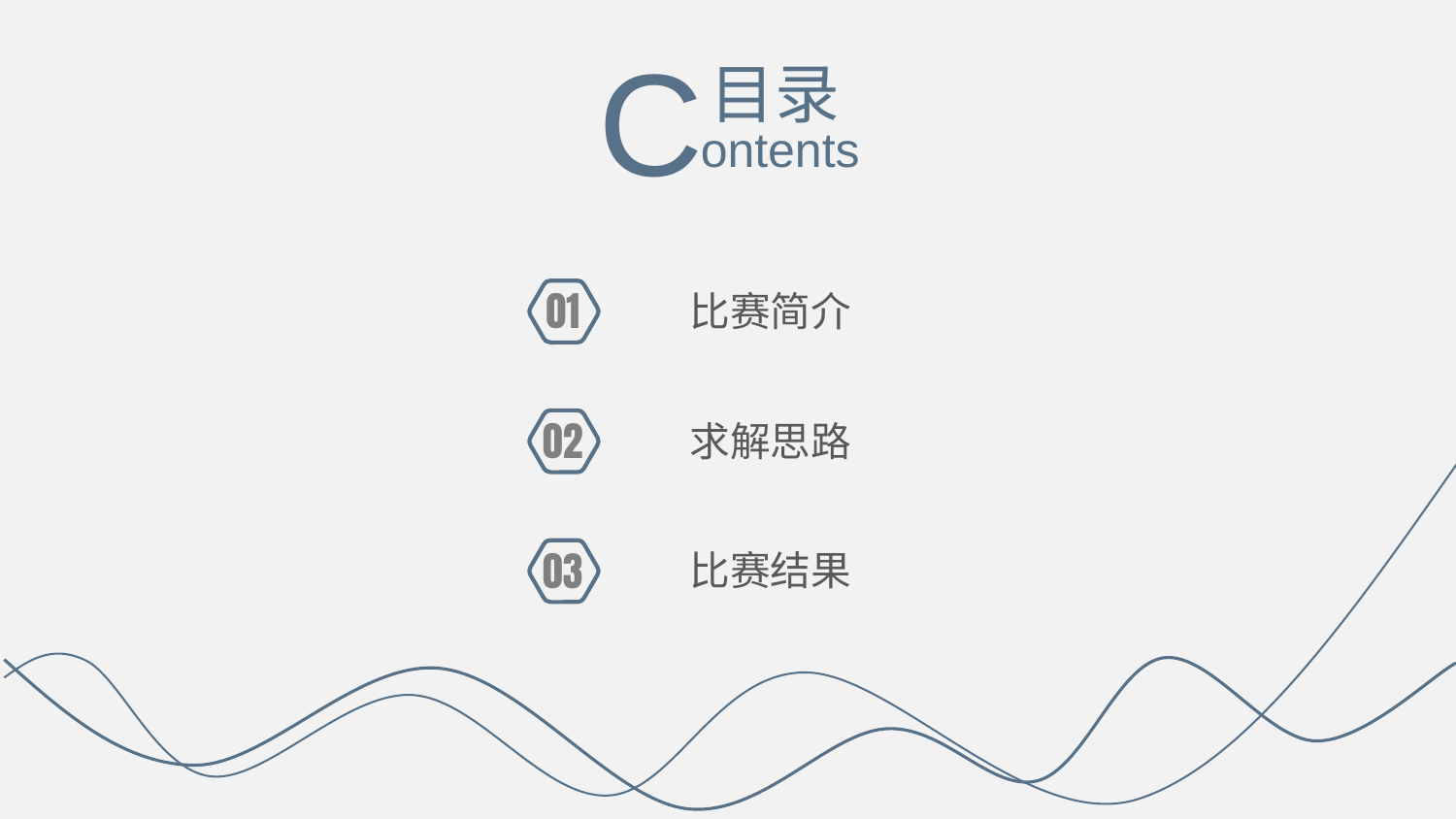

C
目录
ontents
比赛简介

01
求解思路

02

比赛结果

03